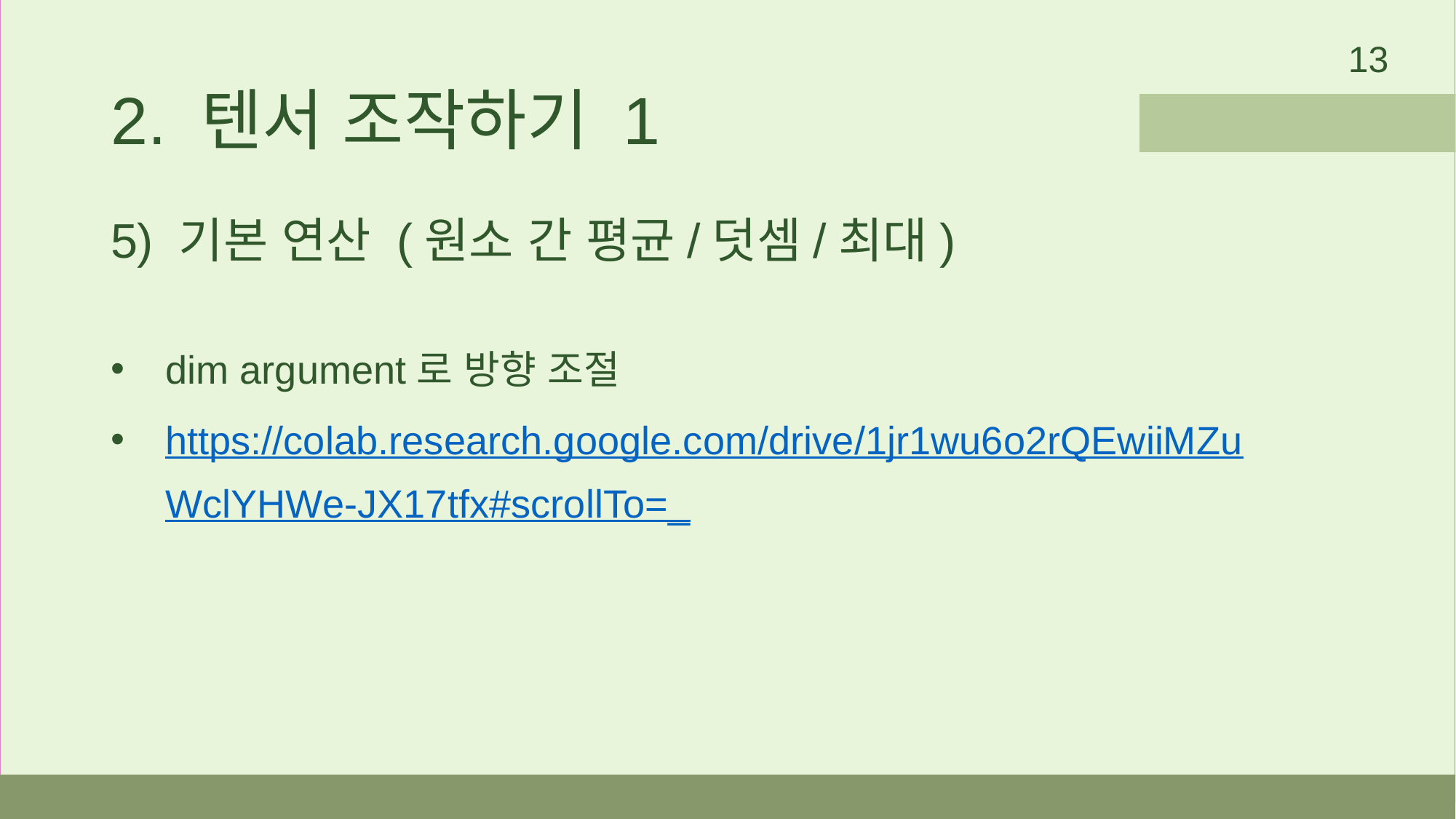

13
2. 텐서 조작하기 1
5) 기본 연산 (원소 간 평균/덧셈/최대)
dim argument로 방향 조절
https://colab.research.google.com/drive/1jr1wu6o2rQEwiiMZuWclYHWe-JX17tfx#scrollTo=_